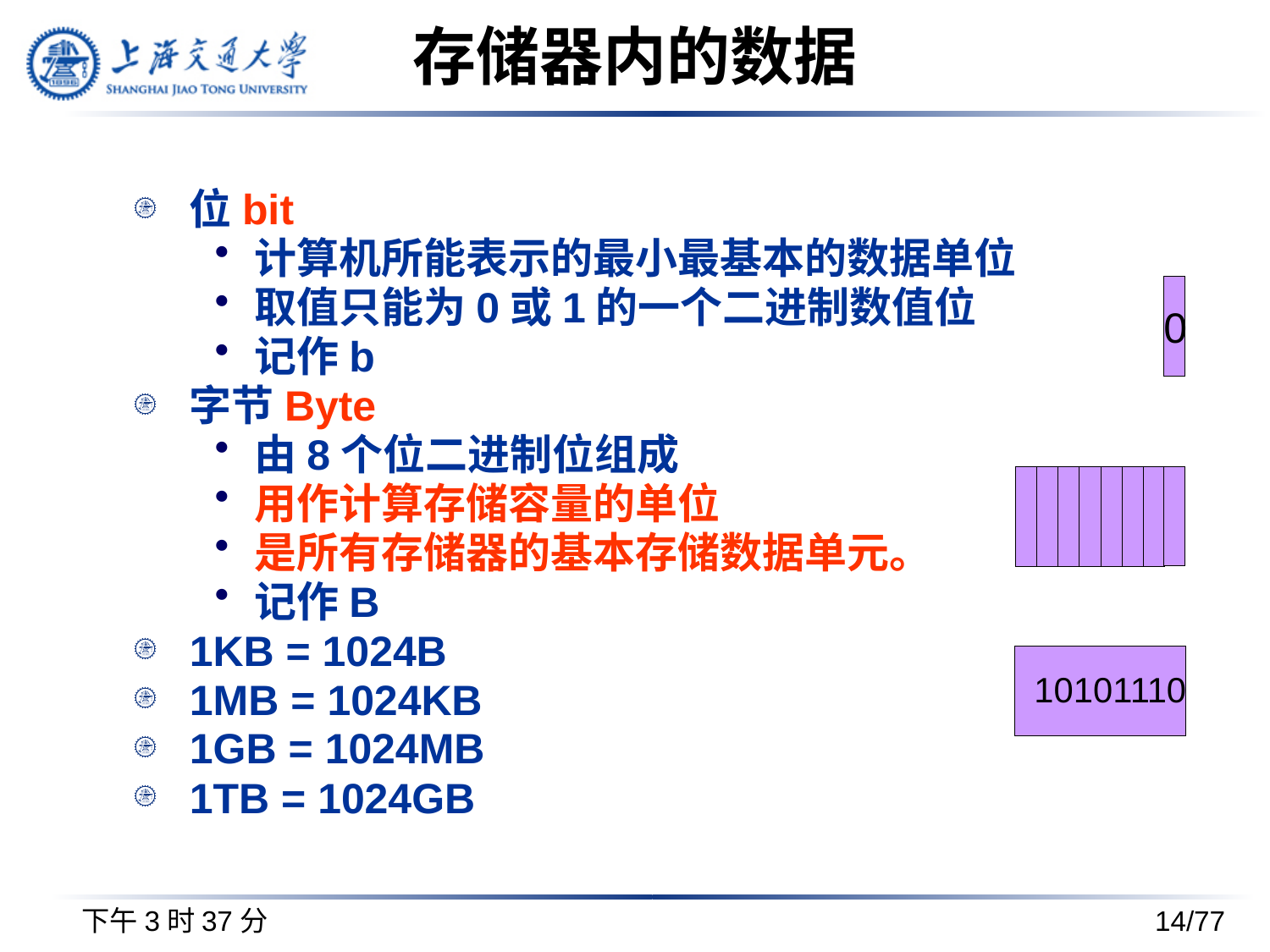

# 存储器内的数据
位bit
计算机所能表示的最小最基本的数据单位
取值只能为0或1的一个二进制数值位
记作b
字节Byte
由8个位二进制位组成
用作计算存储容量的单位
是所有存储器的基本存储数据单元。
记作B
1KB = 1024B
1MB = 1024KB
1GB = 1024MB
1TB = 1024GB
0

10101110
下午3时37分
14/77